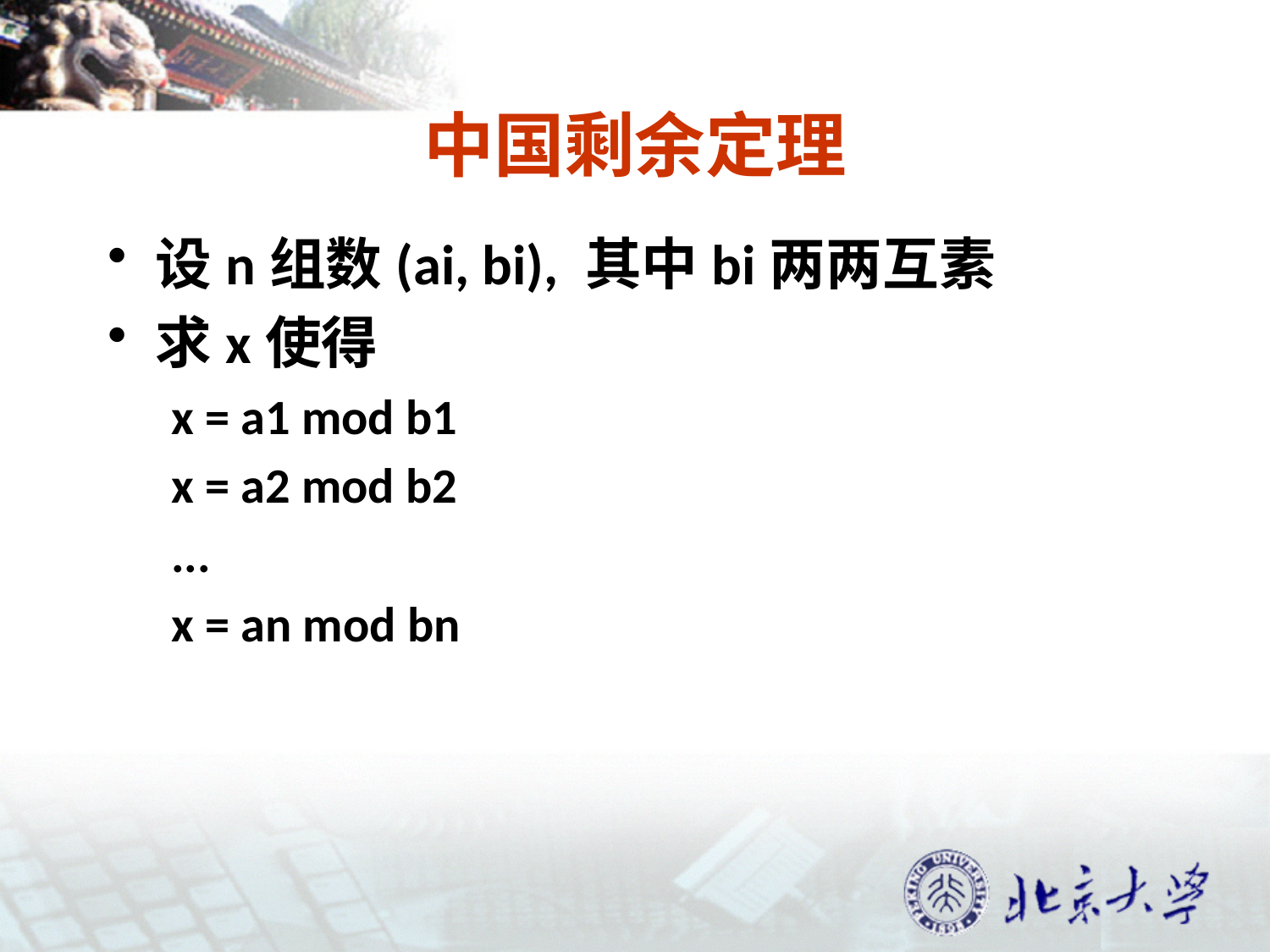

# 中国剩余定理
设n组数(ai, bi), 其中bi两两互素
求x使得
x = a1 mod b1
x = a2 mod b2
...
x = an mod bn